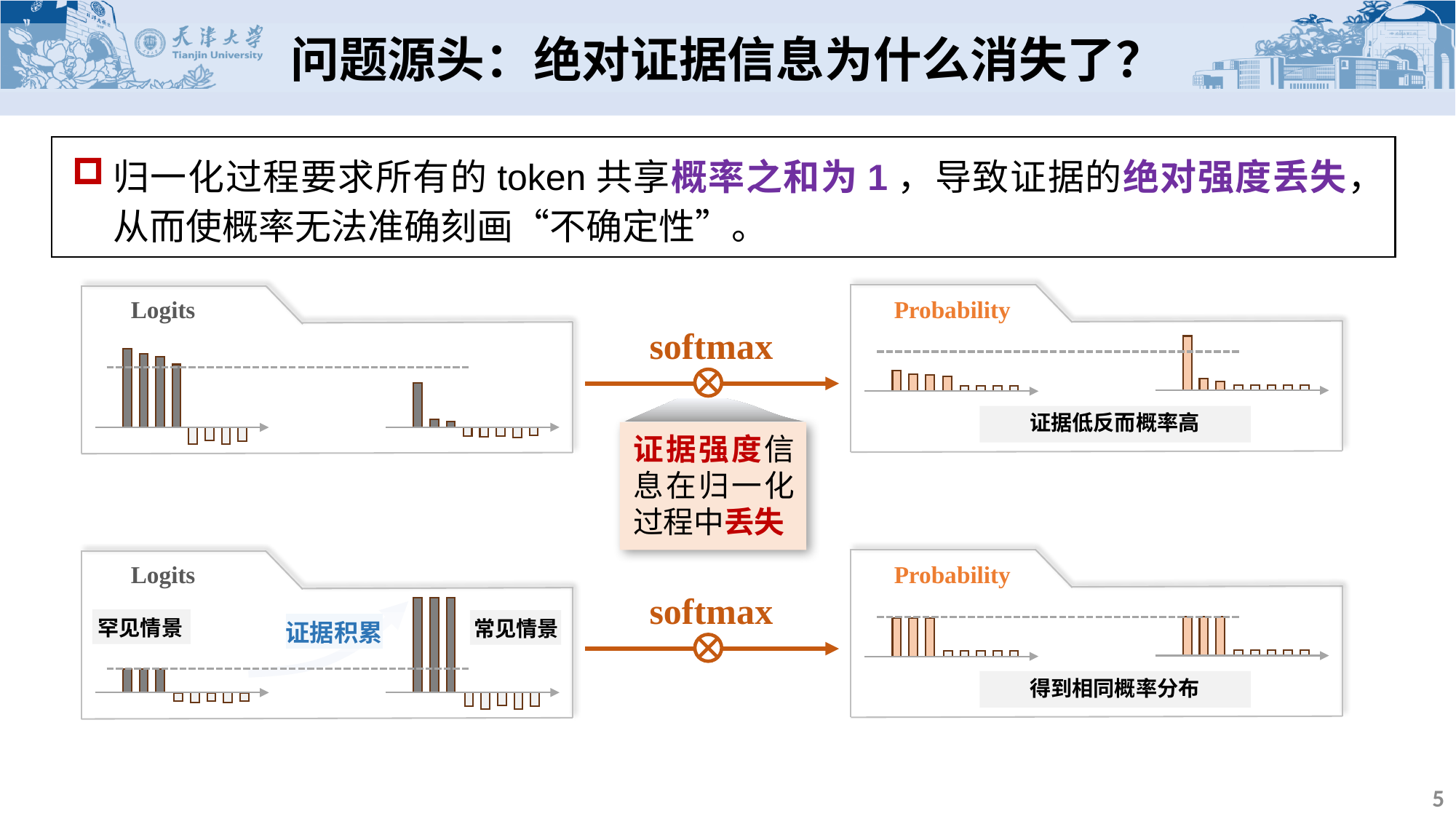

问题源头：绝对证据信息为什么消失了？

归一化过程要求所有的token共享概率之和为1，导致证据的绝对强度丢失，从而使概率无法准确刻画“不确定性”。
Probability
Logits
softmax

证据低反而概率高

证据强度信息在归一化过程中丢失
Probability
Logits
softmax

罕见情景

常见情景

证据积累

得到相同概率分布

5